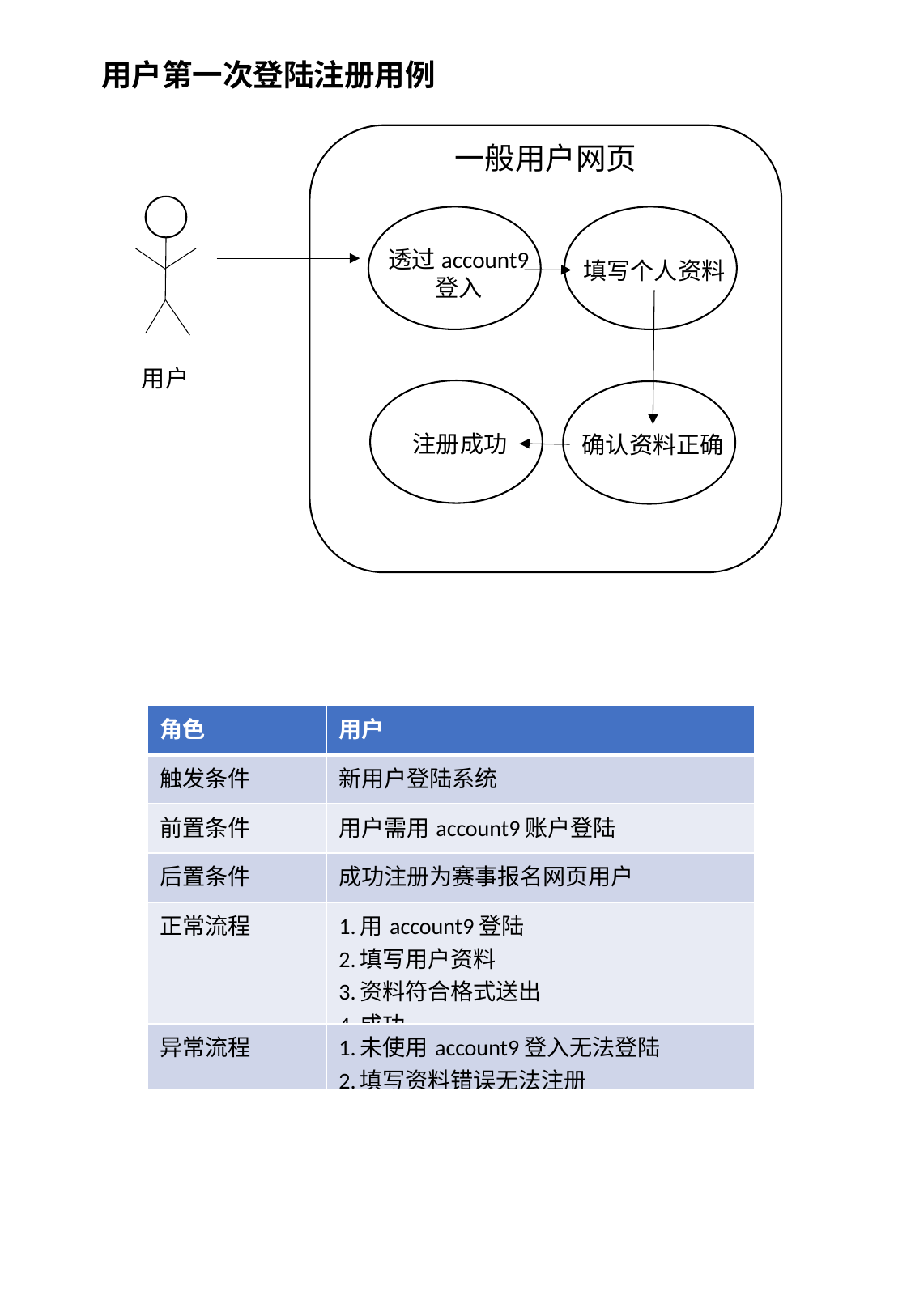

用户第一次登陆注册用例

一般用户网页

透过account9
登入
填写个人资料
用户

注册成功
确认资料正确
| 角色 | 用户 |
| --- | --- |
| 触发条件 | 新用户登陆系统 |
| 前置条件 | 用户需用account9账户登陆 |
| 后置条件 | 成功注册为赛事报名网页用户 |
| 正常流程 | 1.用account9登陆 2.填写用户资料 3.资料符合格式送出 4.成功 |
| 异常流程 | 1.未使用account9登入无法登陆 2.填写资料错误无法注册 |